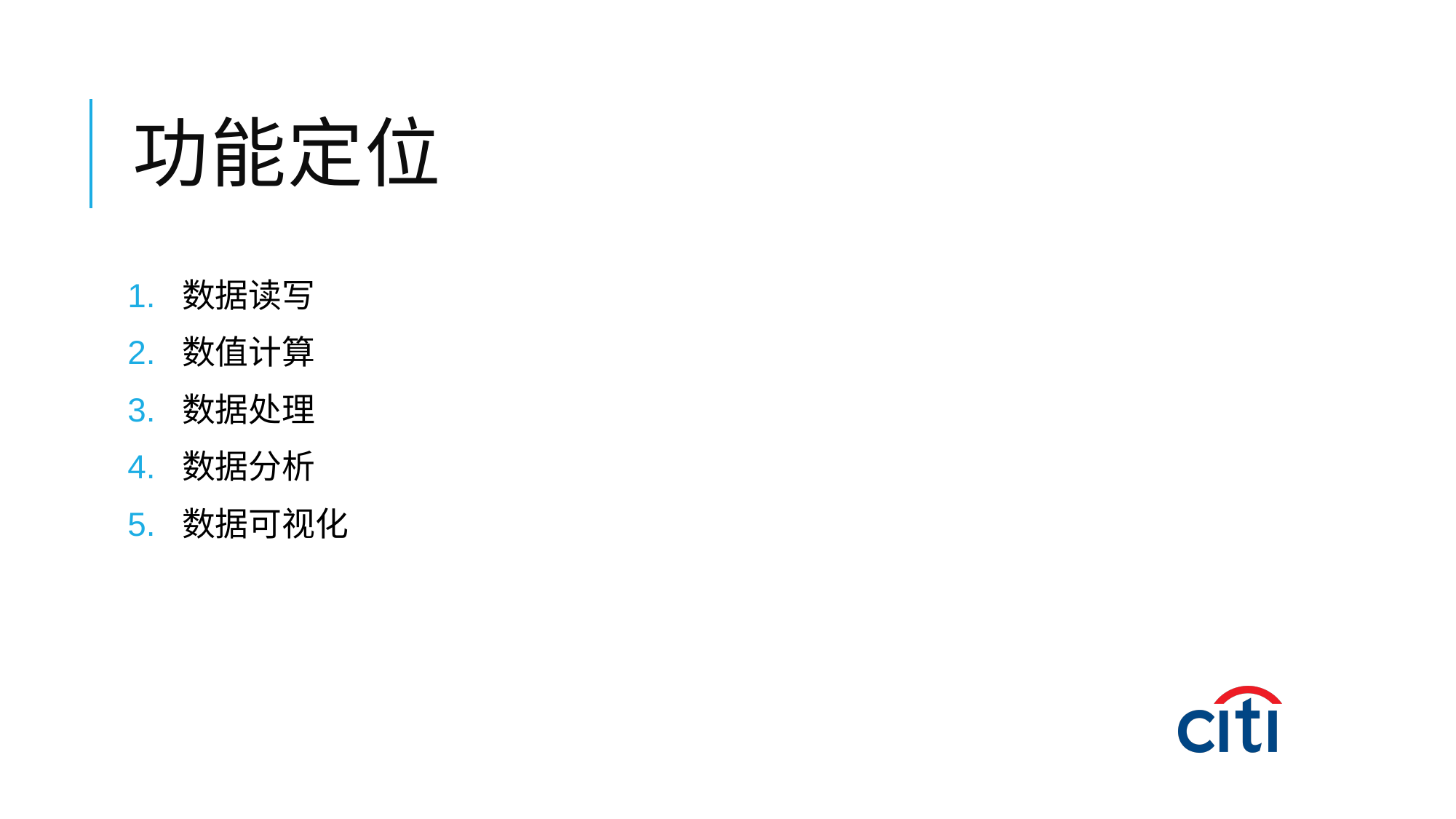

# 功能定位
数据读写
数值计算
数据处理
数据分析
数据可视化